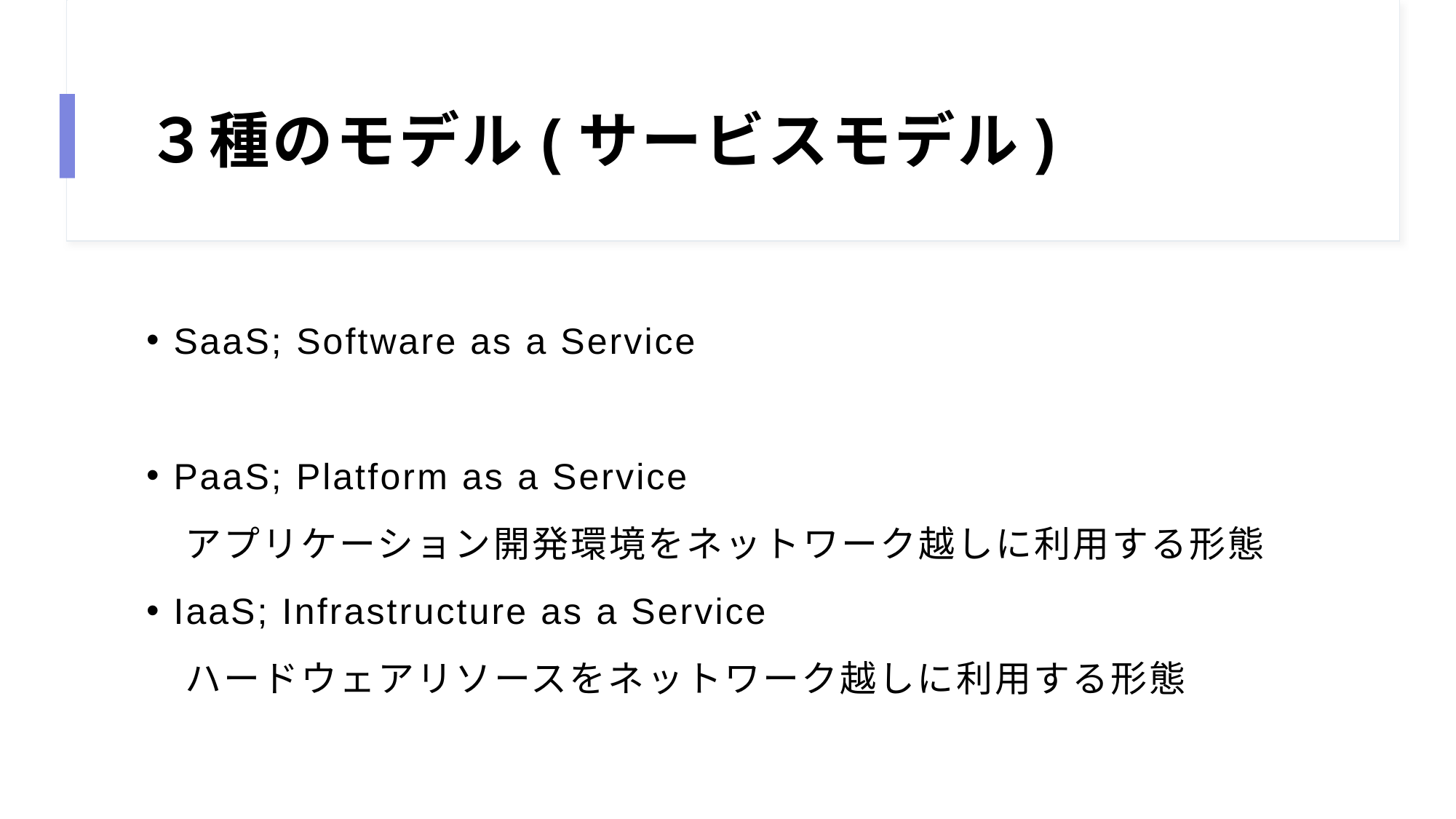

# ３種のモデル(サービスモデル)
SaaS; Software as a Service

PaaS; Platform as a Service
　アプリケーション開発環境をネットワーク越しに利用する形態
IaaS; Infrastructure as a Service
　ハードウェアリソースをネットワーク越しに利用する形態